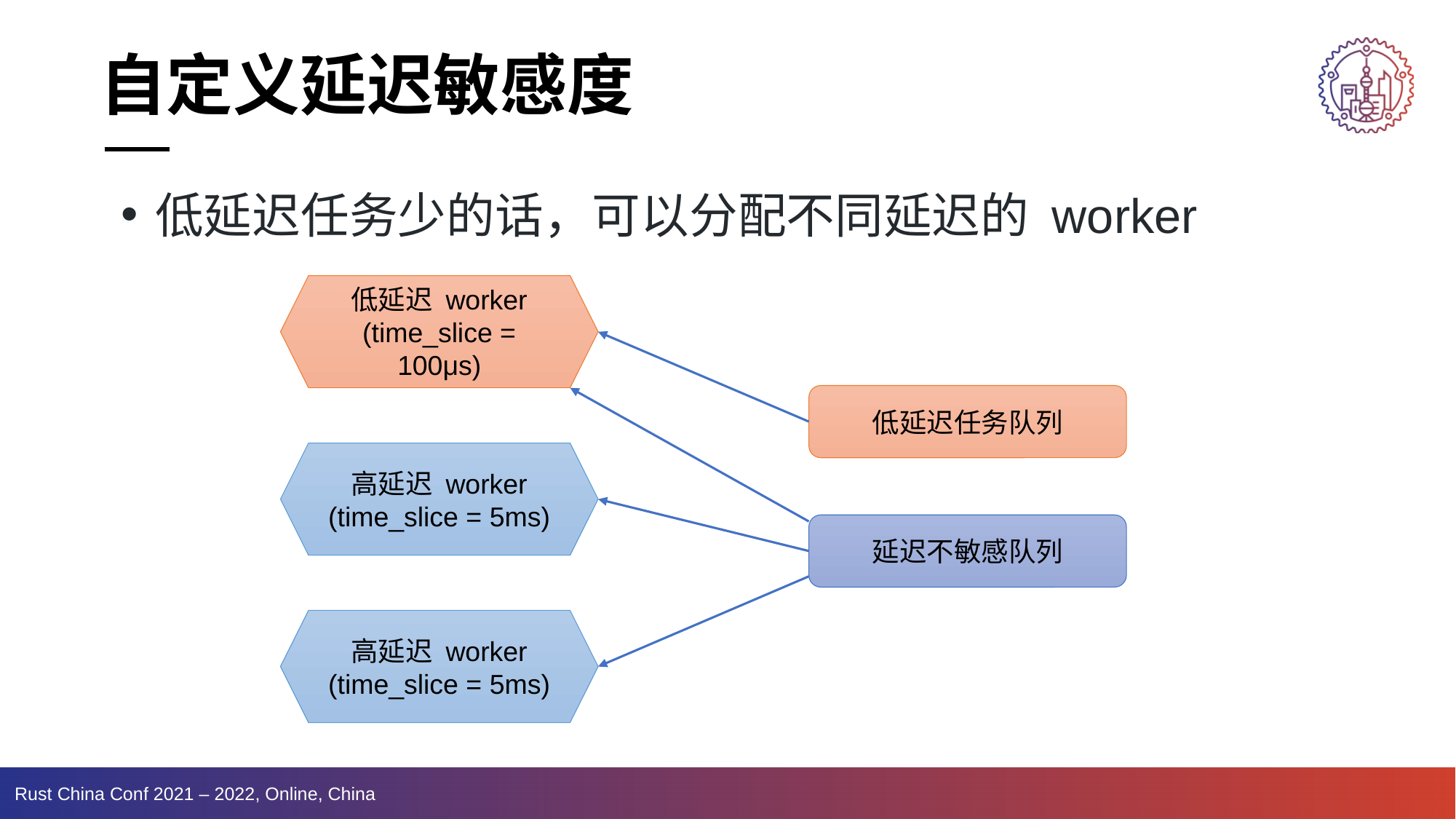

自定义延迟敏感度
低延迟任务少的话，可以分配不同延迟的 worker
低延迟 worker
(time_slice = 100μs)

低延迟任务队列
高延迟 worker
(time_slice = 5ms)
延迟不敏感队列
高延迟 worker
(time_slice = 5ms)